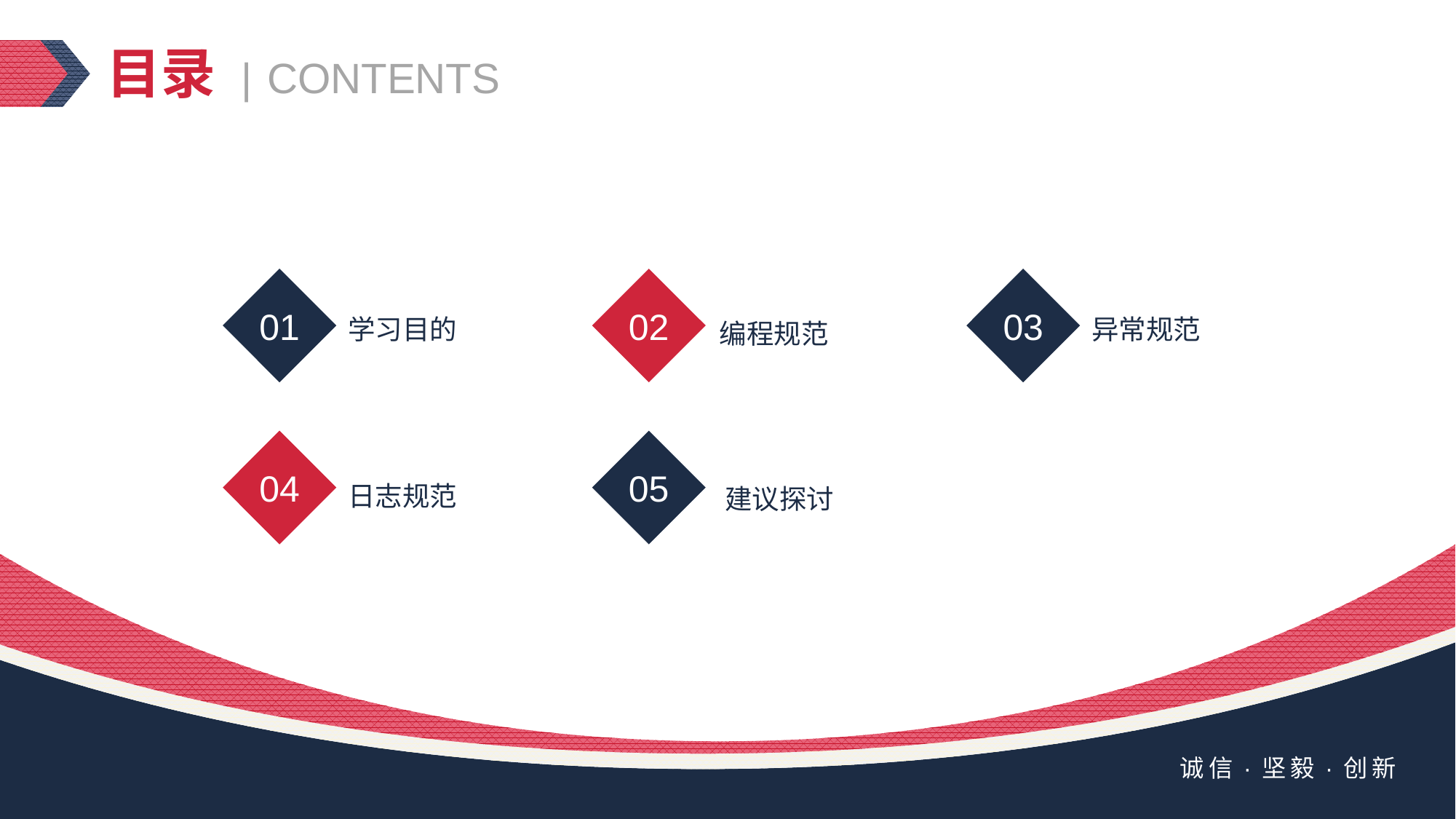

目录 | CONTENTS
01
02
03
学习目的
异常规范
编程规范
04
05
日志规范
建议探讨

诚信·坚毅·创新